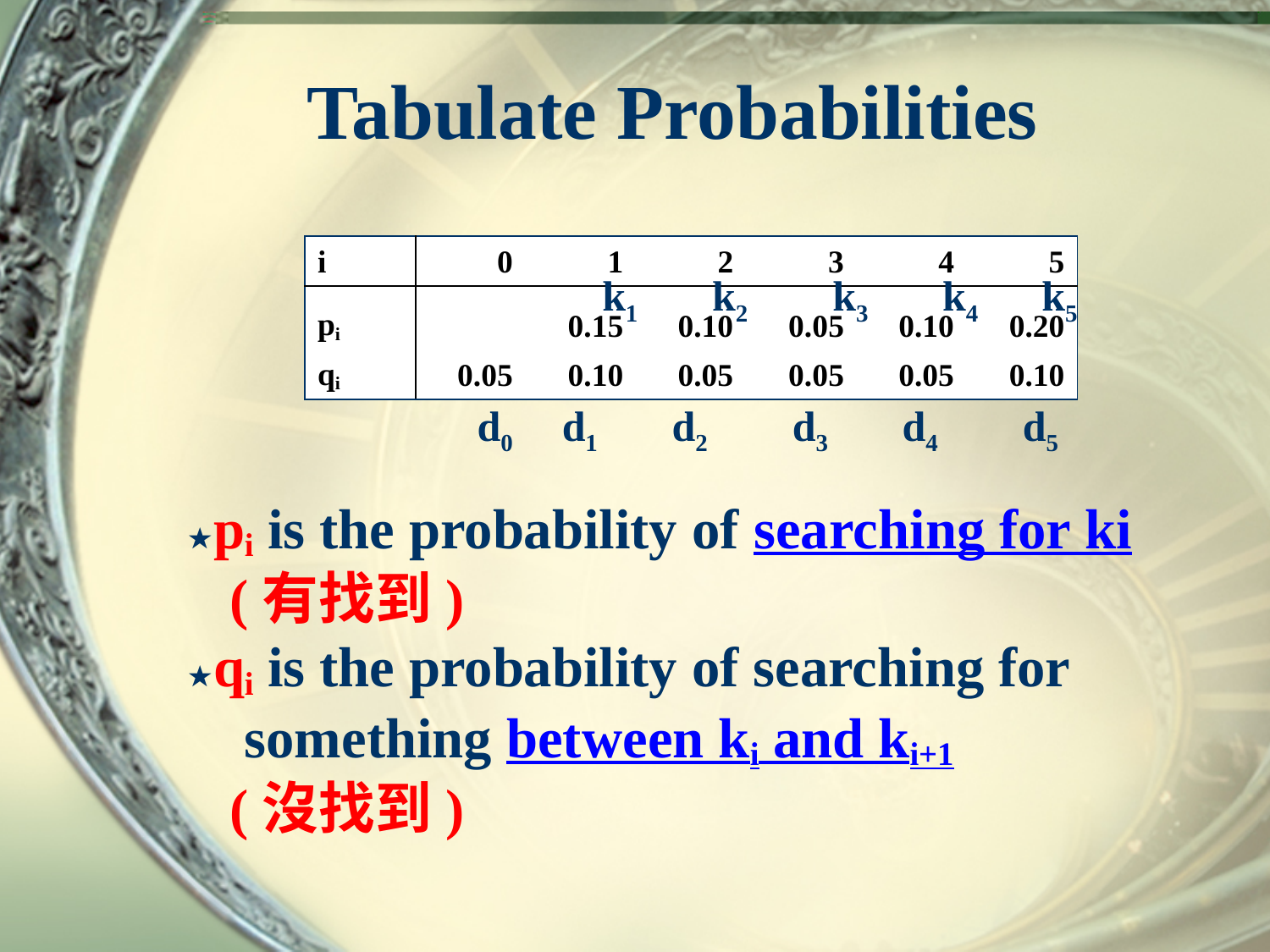

# Tabulate Probabilities
| i | 0 | 1 | 2 | 3 | 4 | 5 |
| --- | --- | --- | --- | --- | --- | --- |
| pi |  | 0.15 | 0.10 | 0.05 | 0.10 | 0.20 |
| qi | 0.05 | 0.10 | 0.05 | 0.05 | 0.05 | 0.10 |
k1       k2        k3       k4      k5
d0        d1       d2        d3       d4        d5
★pi is the probability of searching for ki
   (有找到)
★qi is the probability of searching for
    something between ki and ki+1
   (沒找到)